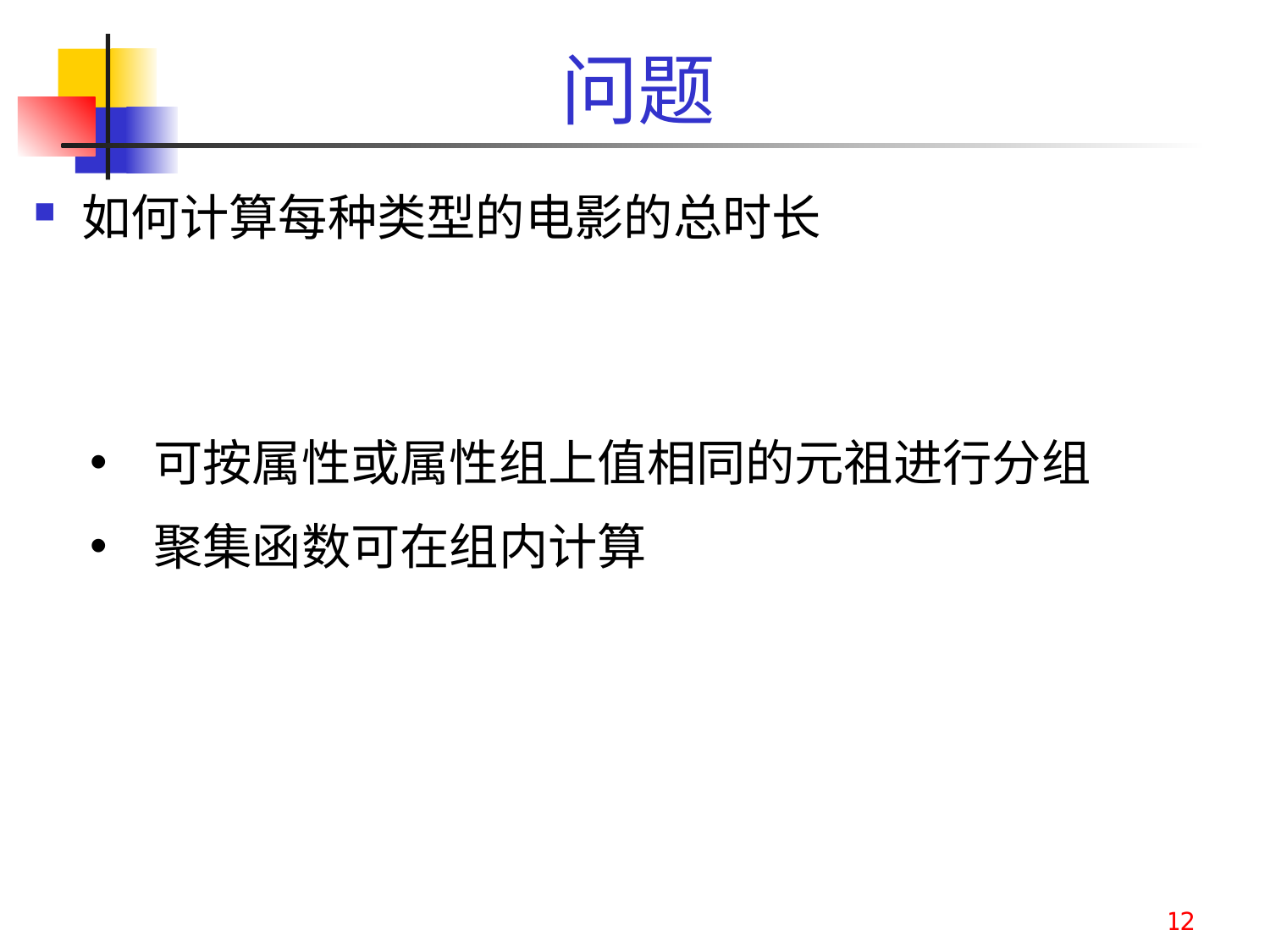

# 问题
如何计算每种类型的电影的总时长

可按属性或属性组上值相同的元祖进行分组
聚集函数可在组内计算
12